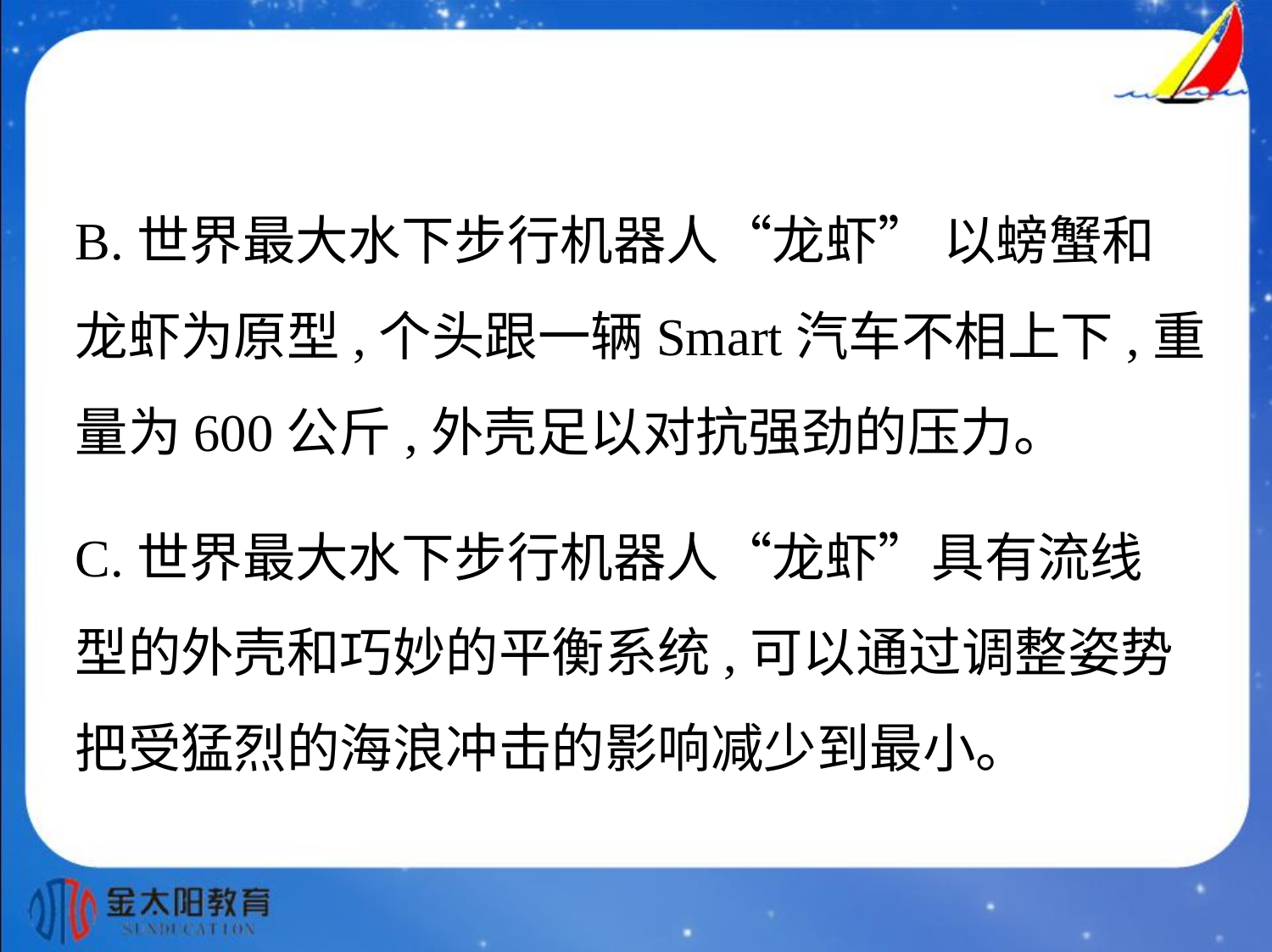

B.世界最大水下步行机器人“龙虾” 以螃蟹和
龙虾为原型,个头跟一辆Smart汽车不相上下,重
量为600公斤,外壳足以对抗强劲的压力。
C.世界最大水下步行机器人“龙虾”具有流线
型的外壳和巧妙的平衡系统,可以通过调整姿势
把受猛烈的海浪冲击的影响减少到最小。